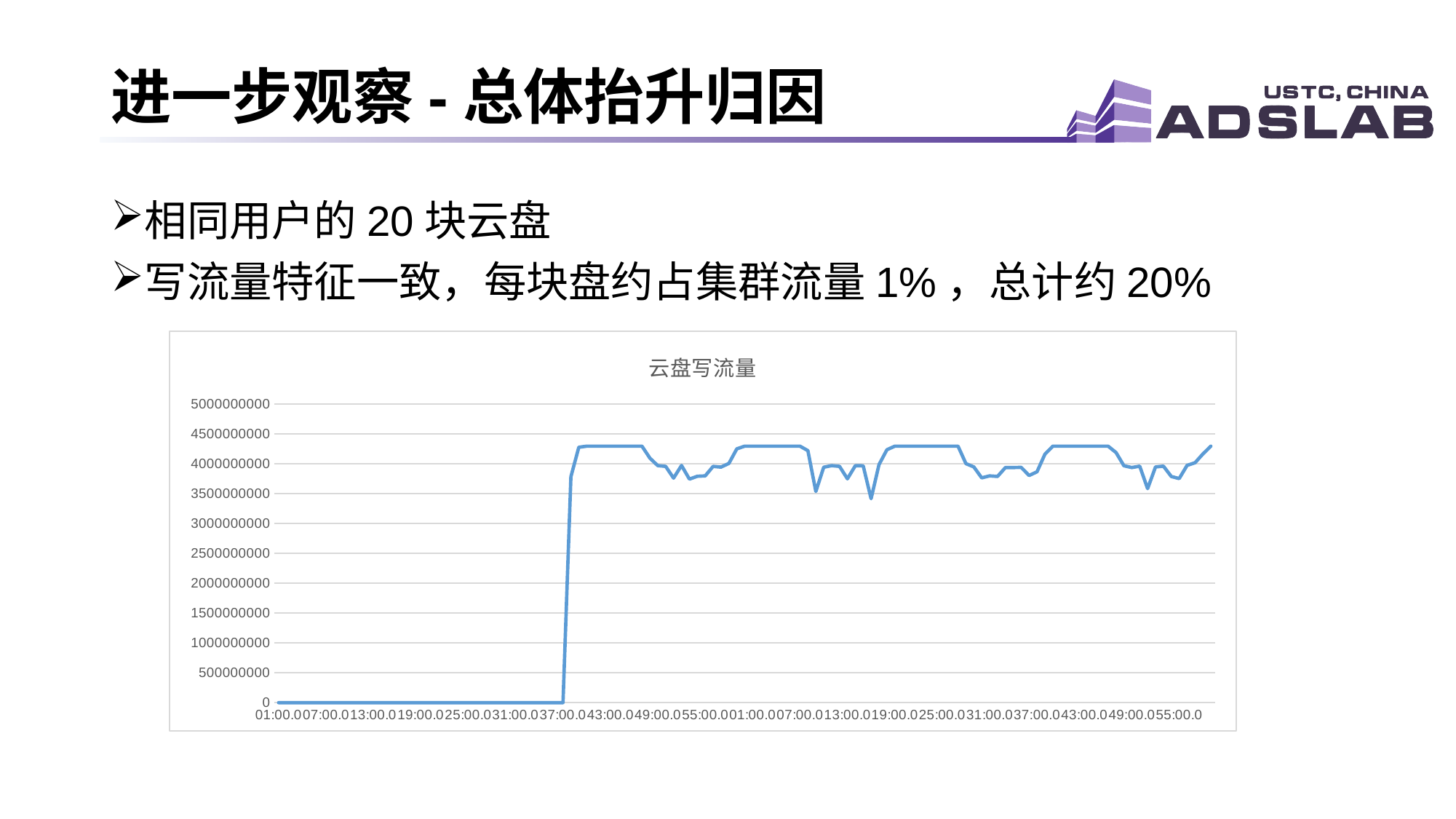

# 进一步观察-总体抬升归因
相同用户的20块云盘
写流量特征一致，每块盘约占集群流量1%，总计约20%

### Chart: 云盘写流量

| Category | d_562949953479661 |
|---|---|
| 43871.7090277778 | 0.0 |
| 43871.7097222222 | 0.0 |
| 43871.7104166667 | 0.0 |
| 43871.7111111111 | 0.0 |
| 43871.7118055556 | 0.0 |
| 43871.7125 | 0.0 |
| 43871.7131944444 | 0.0 |
| 43871.7138888889 | 0.0 |
| 43871.7145833333 | 0.0 |
| 43871.7152777778 | 0.0 |
| 43871.7159722222 | 0.0 |
| 43871.7166666667 | 0.0 |
| 43871.7173611111 | 0.0 |
| 43871.7180555556 | 0.0 |
| 43871.71875 | 0.0 |
| 43871.7194444444 | 0.0 |
| 43871.7201388889 | 0.0 |
| 43871.7208333333 | 0.0 |
| 43871.7215277778 | 0.0 |
| 43871.7222222222 | 0.0 |
| 43871.7229166667 | 0.0 |
| 43871.7236111111 | 0.0 |
| 43871.7243055556 | 0.0 |
| 43871.725 | 0.0 |
| 43871.7256944444 | 0.0 |
| 43871.7263888889 | 0.0 |
| 43871.7270833333 | 0.0 |
| 43871.7277777778 | 0.0 |
| 43871.7284722222 | 0.0 |
| 43871.7291666667 | 0.0 |
| 43871.7298611111 | 0.0 |
| 43871.7305555556 | 0.0 |
| 43871.73125 | 0.0 |
| 43871.7319444444 | 0.0 |
| 43871.7326388889 | 0.0 |
| 43871.7333333333 | 0.0 |
| 43871.7340277778 | 0.0 |
| 43871.7347222222 | 3783786496.0 |
| 43871.7354166667 | 4277141504.0 |
| 43871.7361111111 | 4294967296.0 |
| 43871.7368055556 | 4294967296.0 |
| 43871.7375 | 4294967296.0 |
| 43871.7381944444 | 4294967296.0 |
| 43871.7388888889 | 4294967296.0 |
| 43871.7395833333 | 4294967296.0 |
| 43871.7402777778 | 4294967296.0 |
| 43871.7409722222 | 4294967296.0 |
| 43871.7416666667 | 4095213568.0 |
| 43871.7423611111 | 3969384448.0 |
| 43871.7430555556 | 3956801536.0 |
| 43871.74375 | 3760193536.0 |
| 43871.7444444444 | 3972005888.0 |
| 43871.7451388889 | 3743940608.0 |
| 43871.7458333333 | 3791126528.0 |
| 43871.7465277778 | 3797417984.0 |
| 43871.7472222222 | 3956277248.0 |
| 43871.7479166667 | 3944742912.0 |
| 43871.7486111111 | 4006608896.0 |
| 43871.7493055556 | 4250927104.0 |
| 43871.75 | 4294967296.0 |
| 43871.7506944444 | 4294967296.0 |
| 43871.7513888889 | 4294967296.0 |
| 43871.7520833333 | 4294967296.0 |
| 43871.7527777778 | 4294967296.0 |
| 43871.7534722222 | 4294967296.0 |
| 43871.7541666667 | 4294967296.0 |
| 43871.7548611111 | 4294967296.0 |
| 43871.7555555556 | 4220518400.0 |
| 43871.75625 | 3536322560.0 |
| 43871.7569444444 | 3942645760.0 |
| 43871.7576388889 | 3969384448.0 |
| 43871.7583333333 | 3957325824.0 |
| 43871.7590277778 | 3749183488.0 |
| 43871.7597222222 | 3968860160.0 |
| 43871.7604166667 | 3966763008.0 |
| 43871.7611111111 | 3416260608.0 |
| 43871.7618055556 | 3986685952.0 |
| 43871.7625 | 4235722752.0 |
| 43871.7631944444 | 4294967296.0 |
| 43871.7638888889 | 4294967296.0 |
| 43871.7645833333 | 4294967296.0 |
| 43871.7652777778 | 4294967296.0 |
| 43871.7659722222 | 4294967296.0 |
| 43871.7666666667 | 4294967296.0 |
| 43871.7673611111 | 4294967296.0 |
| 43871.7680555556 | 4294967296.0 |
| 43871.76875 | 4294967296.0 |
| 43871.7694444444 | 4002938880.0 |
| 43871.7701388889 | 3947888640.0 |
| 43871.7708333333 | 3764912128.0 |
| 43871.7715277778 | 3797942272.0 |
| 43871.7722222222 | 3788505088.0 |
| 43871.7729166667 | 3937927168.0 |
| 43871.7736111111 | 3937402880.0 |
| 43871.7743055556 | 3940548608.0 |
| 43871.775 | 3804233728.0 |
| 43871.7756944444 | 3866099712.0 |
| 43871.7763888889 | 4161273856.0 |
| 43871.7770833333 | 4294967296.0 |
| 43871.7777777778 | 4294967296.0 |
| 43871.7784722222 | 4294967296.0 |
| 43871.7791666667 | 4294967296.0 |
| 43871.7798611111 | 4294967296.0 |
| 43871.7805555556 | 4294967296.0 |
| 43871.78125 | 4294967296.0 |
| 43871.7819444444 | 4294967296.0 |
| 43871.7826388889 | 4189061120.0 |
| 43871.7833333333 | 3967287296.0 |
| 43871.7840277778 | 3937927168.0 |
| 43871.7847222222 | 3960471552.0 |
| 43871.7854166667 | 3584032768.0 |
| 43871.7861111111 | 3947888640.0 |
| 43871.7868055556 | 3960471552.0 |
| 43871.7875 | 3786932224.0 |
| 43871.7881944444 | 3753377792.0 |
| 43871.7888888889 | 3974103040.0 |
| 43871.7895833333 | 4017618944.0 |
| 43871.7902777778 | 4165468160.0 |
| 43871.7909722222 | 4294967296.0 |
30